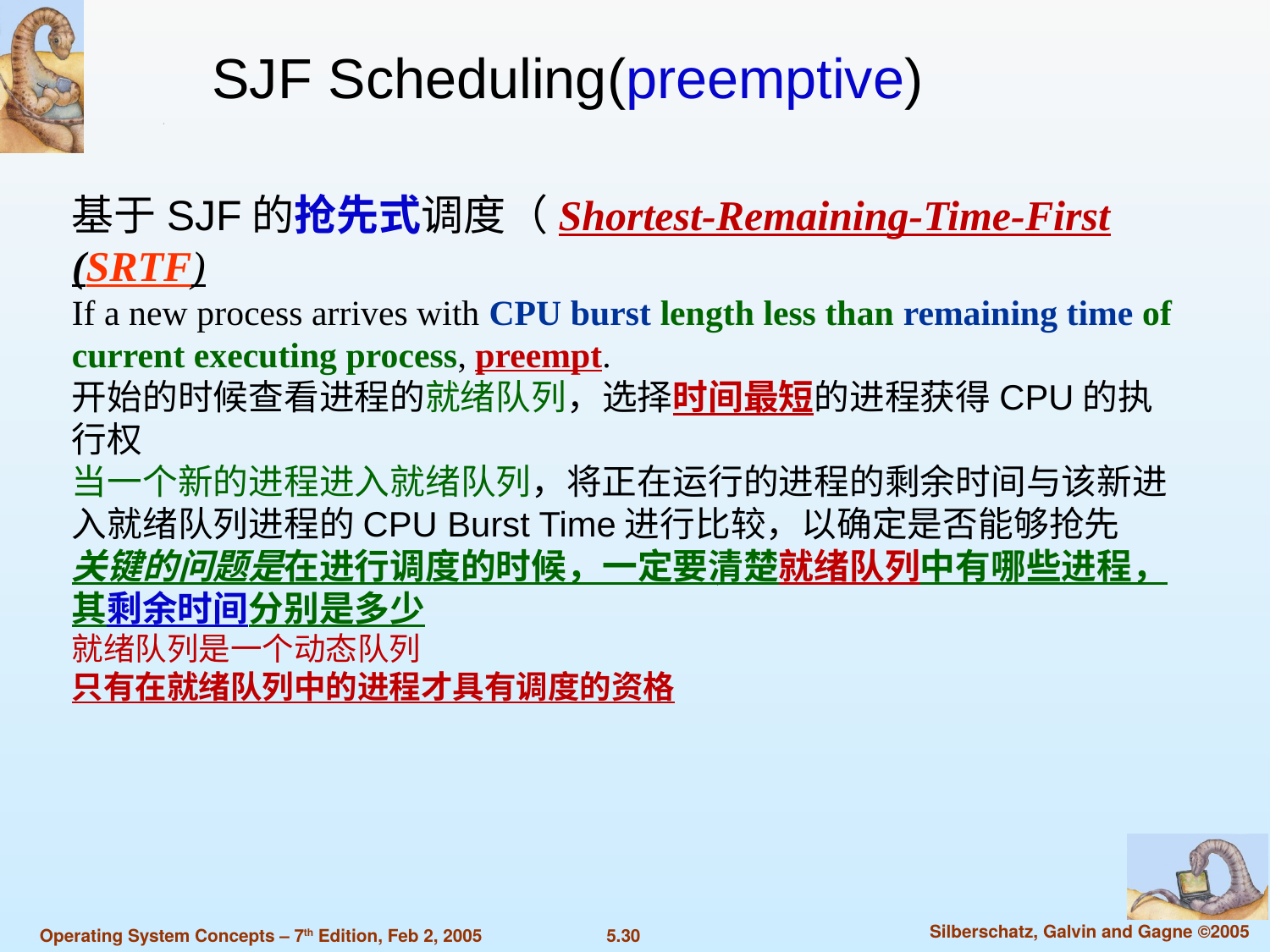

SJF Scheduling(preemptive)
基于SJF的抢先式调度（Shortest-Remaining-Time-First (SRTF)
If a new process arrives with CPU burst length less than remaining time of current executing process, preempt.
开始的时候查看进程的就绪队列，选择时间最短的进程获得CPU的执行权
当一个新的进程进入就绪队列，将正在运行的进程的剩余时间与该新进入就绪队列进程的CPU Burst Time进行比较，以确定是否能够抢先
关键的问题是在进行调度的时候，一定要清楚就绪队列中有哪些进程，其剩余时间分别是多少
就绪队列是一个动态队列
只有在就绪队列中的进程才具有调度的资格